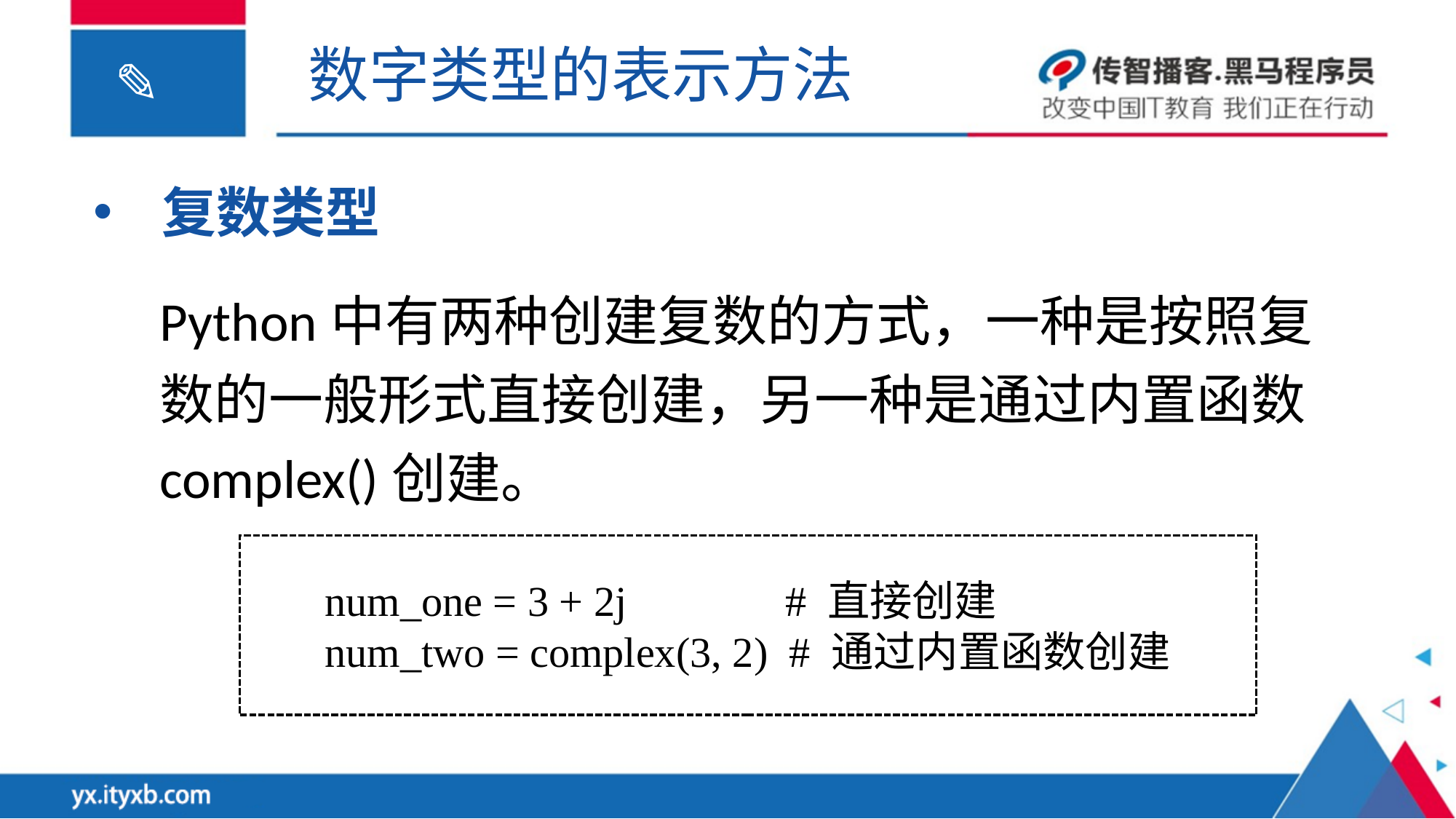

数字类型的表示方法
复数类型
Python中有两种创建复数的方式，一种是按照复数的一般形式直接创建，另一种是通过内置函数complex()创建。

num_one = 3 + 2j               # 直接创建
num_two = complex(3, 2)  # 通过内置函数创建